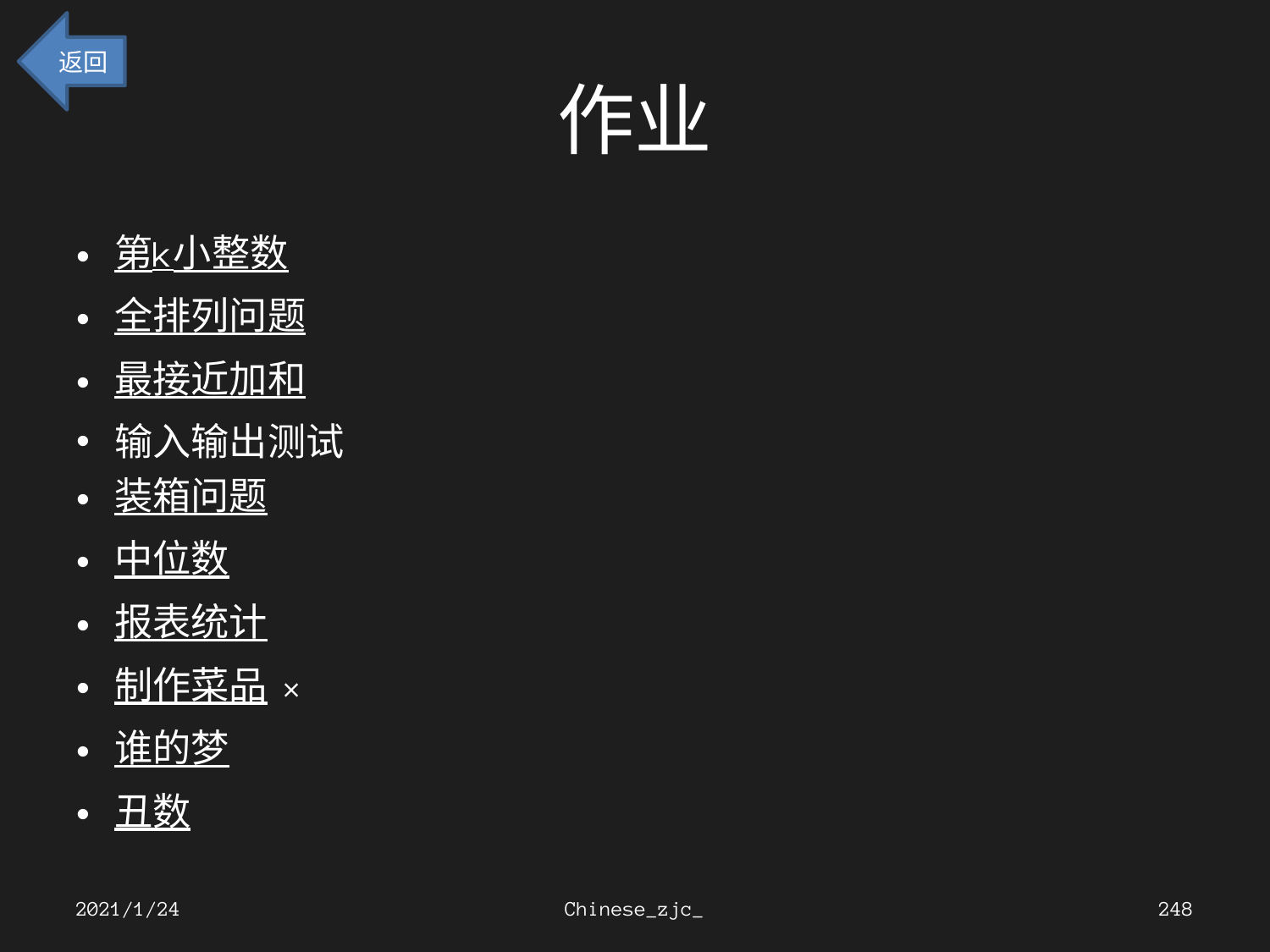

返回
# 作业
第k小整数
全排列问题
最接近加和
输入输出测试
装箱问题
中位数
报表统计
制作菜品 ×
谁的梦
丑数

2021/1/24
Chinese_zjc_
248